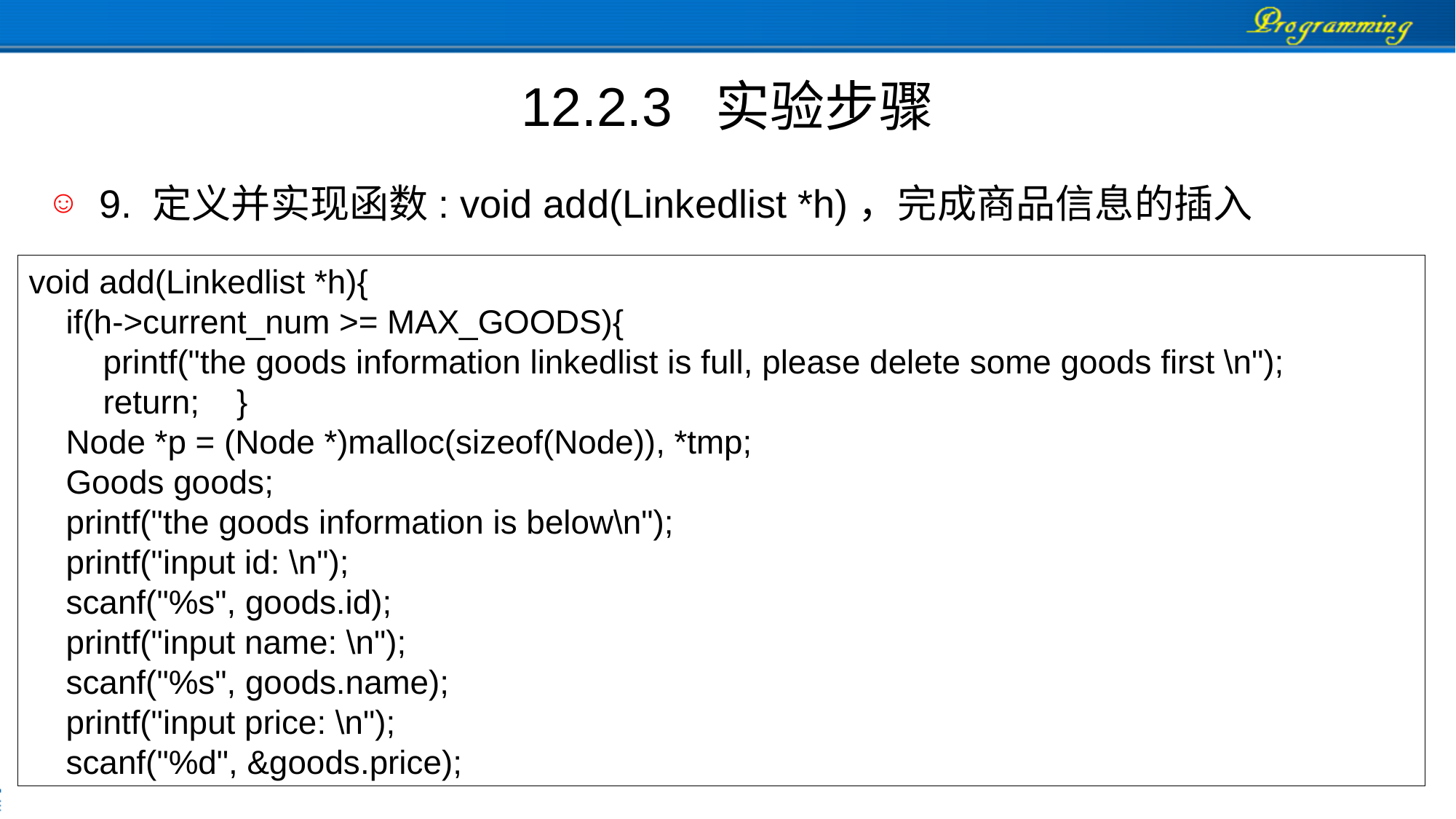

# 12.2.3  实验步骤
 9. 定义并实现函数: void add(Linkedlist *h)，完成商品信息的插入
void add(Linkedlist *h){
    if(h->current_num >= MAX_GOODS){
        printf("the goods information linkedlist is full, please delete some goods first \n");
        return;    }
    Node *p = (Node *)malloc(sizeof(Node)), *tmp;
    Goods goods;
    printf("the goods information is below\n");
    printf("input id: \n");
    scanf("%s", goods.id);
    printf("input name: \n");
    scanf("%s", goods.name);
    printf("input price: \n");
    scanf("%d", &goods.price);